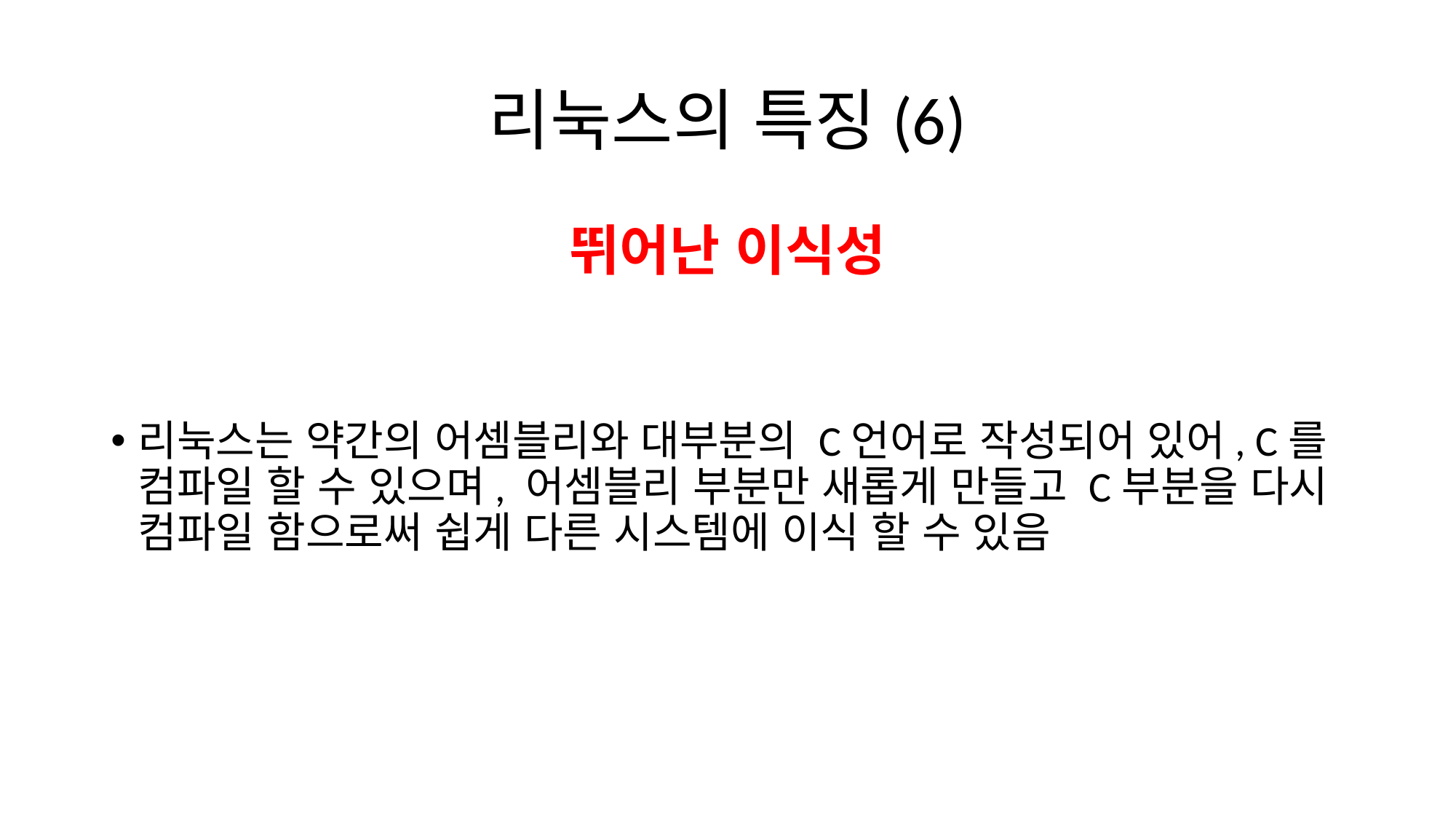

# 리눅스의 특징(6)
뛰어난 이식성

리눅스는 약간의 어셈블리와 대부분의 C언어로 작성되어 있어, C를 컴파일 할 수 있으며, 어셈블리 부분만 새롭게 만들고 C부분을 다시 컴파일 함으로써 쉽게 다른 시스템에 이식 할 수 있음